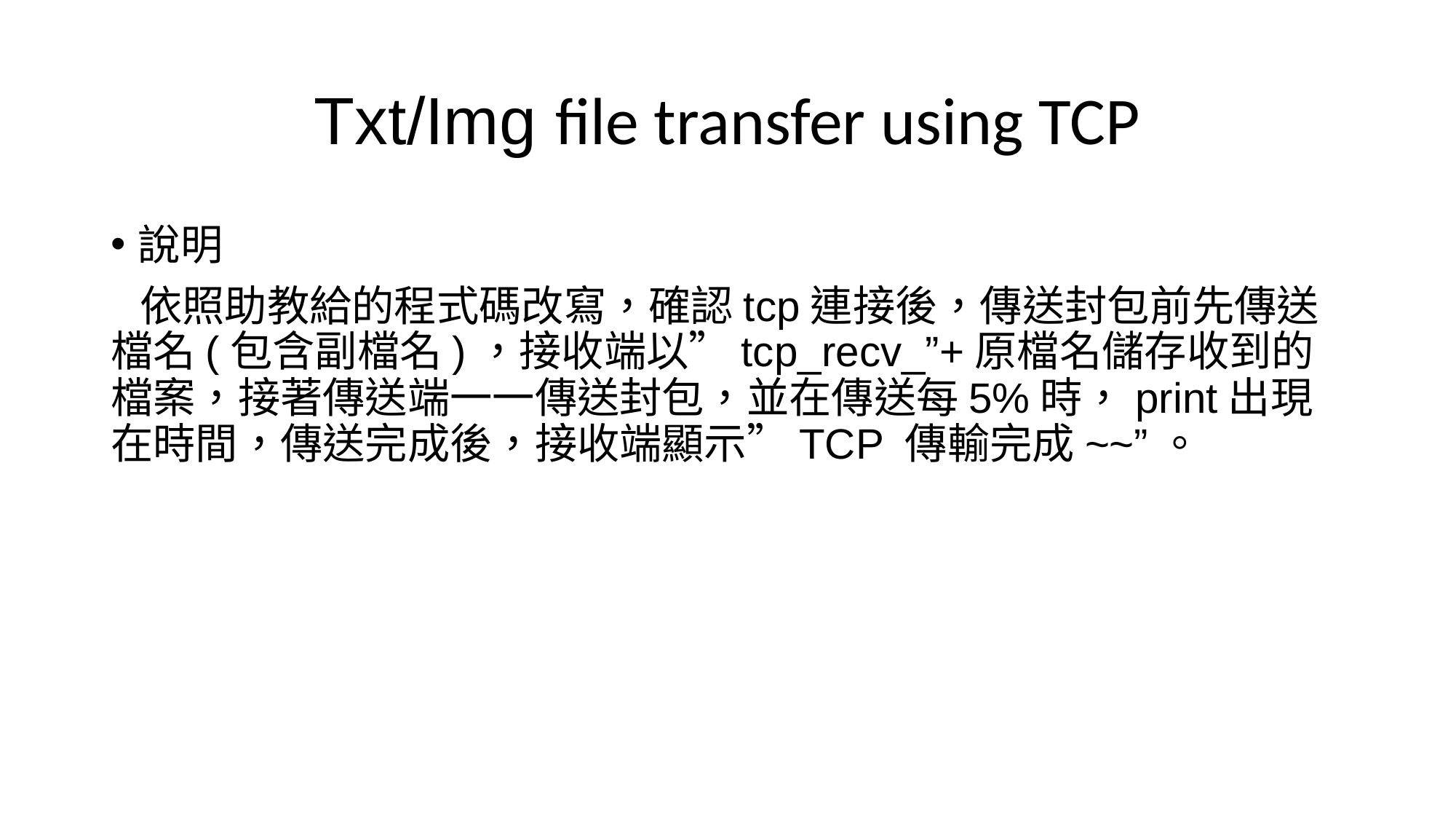

# Txt/Img file transfer using TCP
說明
  依照助教給的程式碼改寫，確認tcp連接後，傳送封包前先傳送檔名(包含副檔名)，接收端以”tcp_recv_”+原檔名儲存收到的檔案，接著傳送端一一傳送封包，並在傳送每5%時，print出現在時間，傳送完成後，接收端顯示”TCP 傳輸完成~~”。